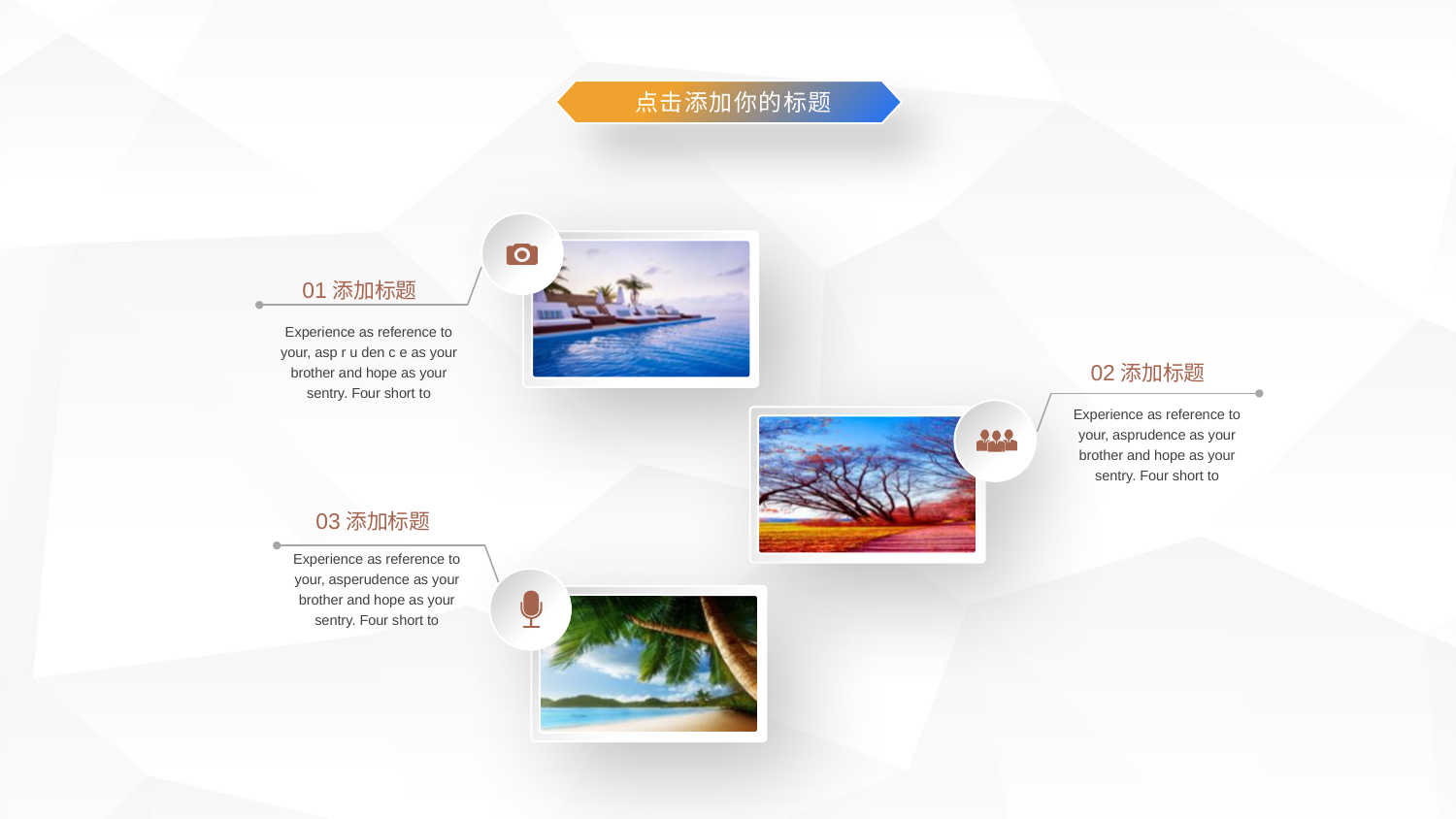

点击添加你的标题

01添加标题
Experience as reference to your, asp r u den c e as your brother and hope as your sentry. Four short to
02添加标题
Experience as reference to your, asprudence as your brother and hope as your sentry. Four short to

03添加标题
Experience as reference to your, asperudence as your brother and hope as your sentry. Four short to